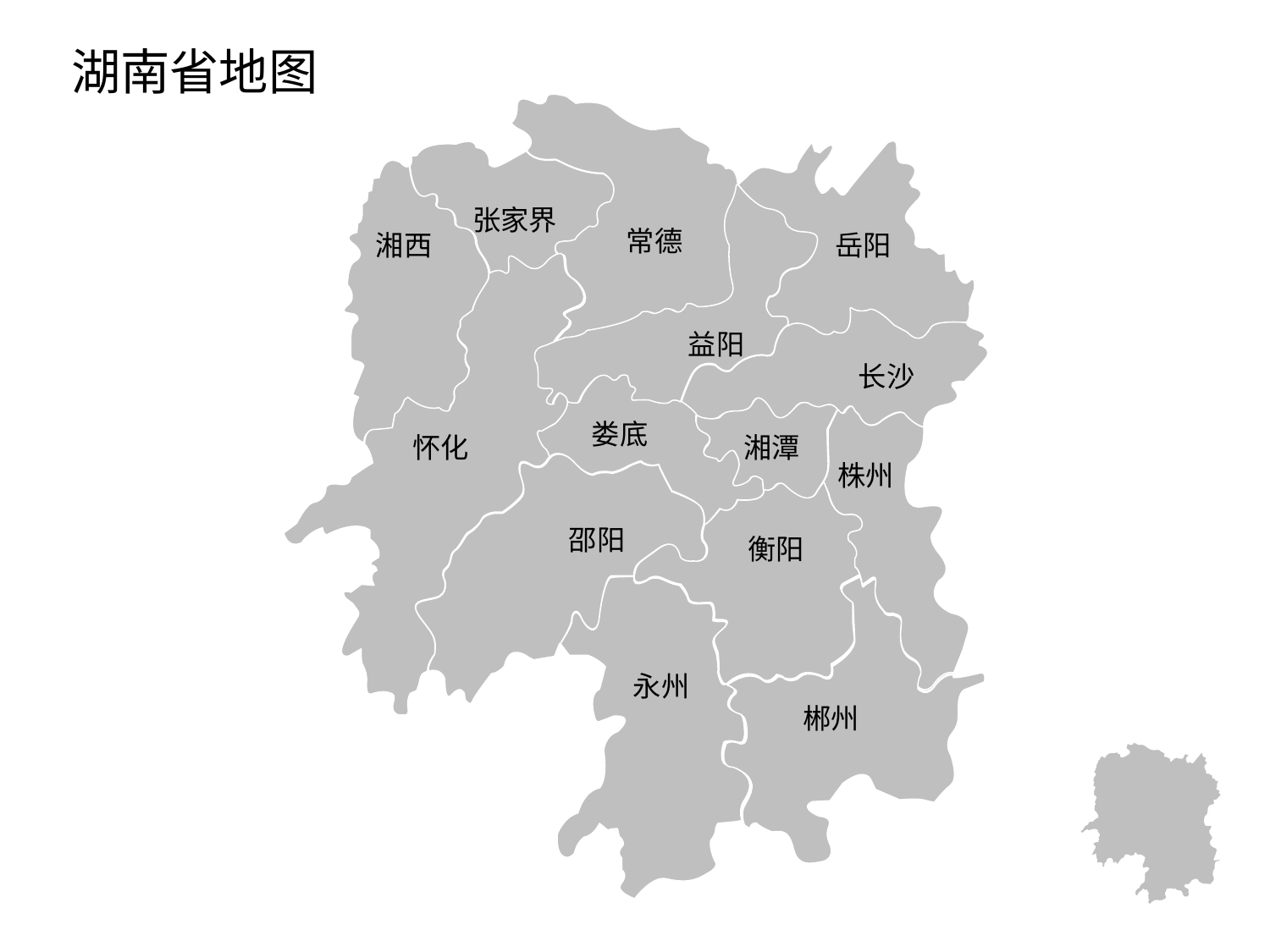

# 湖南省地图

张家界
常德
湘西
岳阳

益阳
长沙

娄底
怀化
湘潭

株州

邵阳
衡阳

永州
郴州